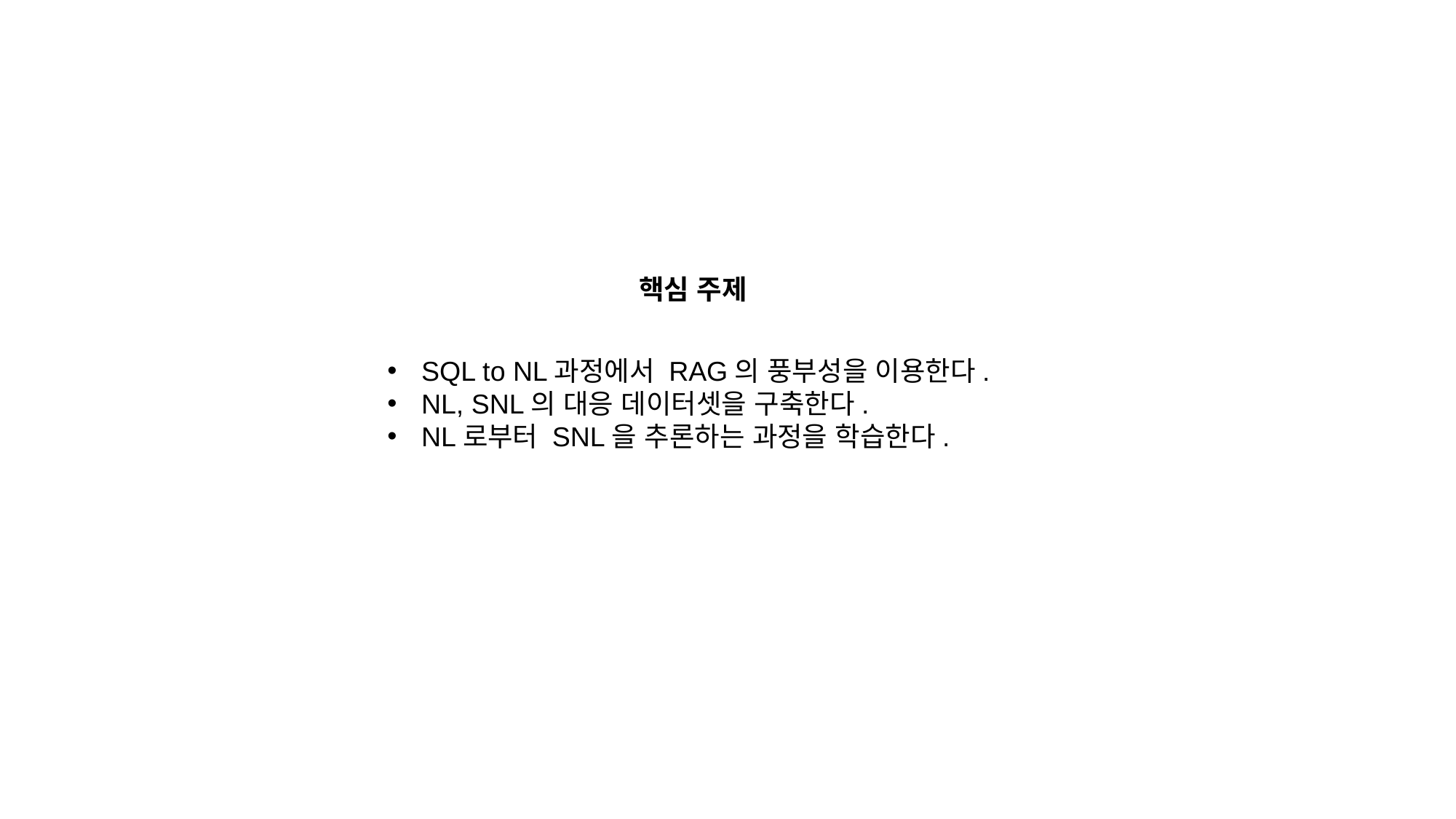

핵심 주제
SQL to NL과정에서 RAG의 풍부성을 이용한다.
NL, SNL의 대응 데이터셋을 구축한다.
NL로부터 SNL을 추론하는 과정을 학습한다.